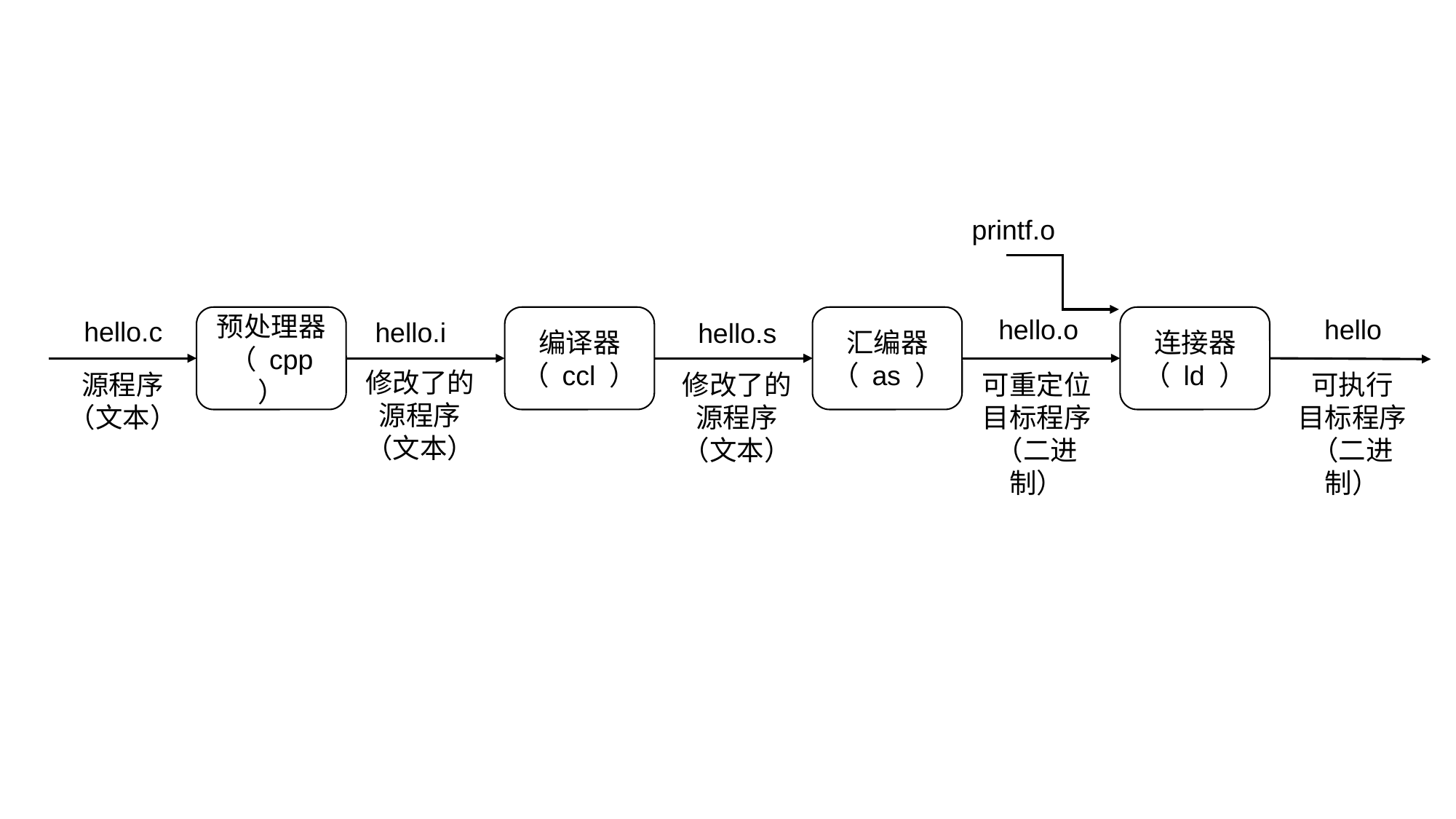

printf.o
hello.o
hello
预处理器
（ cpp ）
连接器
（ ld ）
编译器
（ ccl ）
汇编器
（ as ）
hello.c
hello.i
hello.s
修改了的源程序
（文本）
源程序
（文本）
修改了的源程序
（文本）
可重定位目标程序
（二进制）
可执行
目标程序
（二进制）